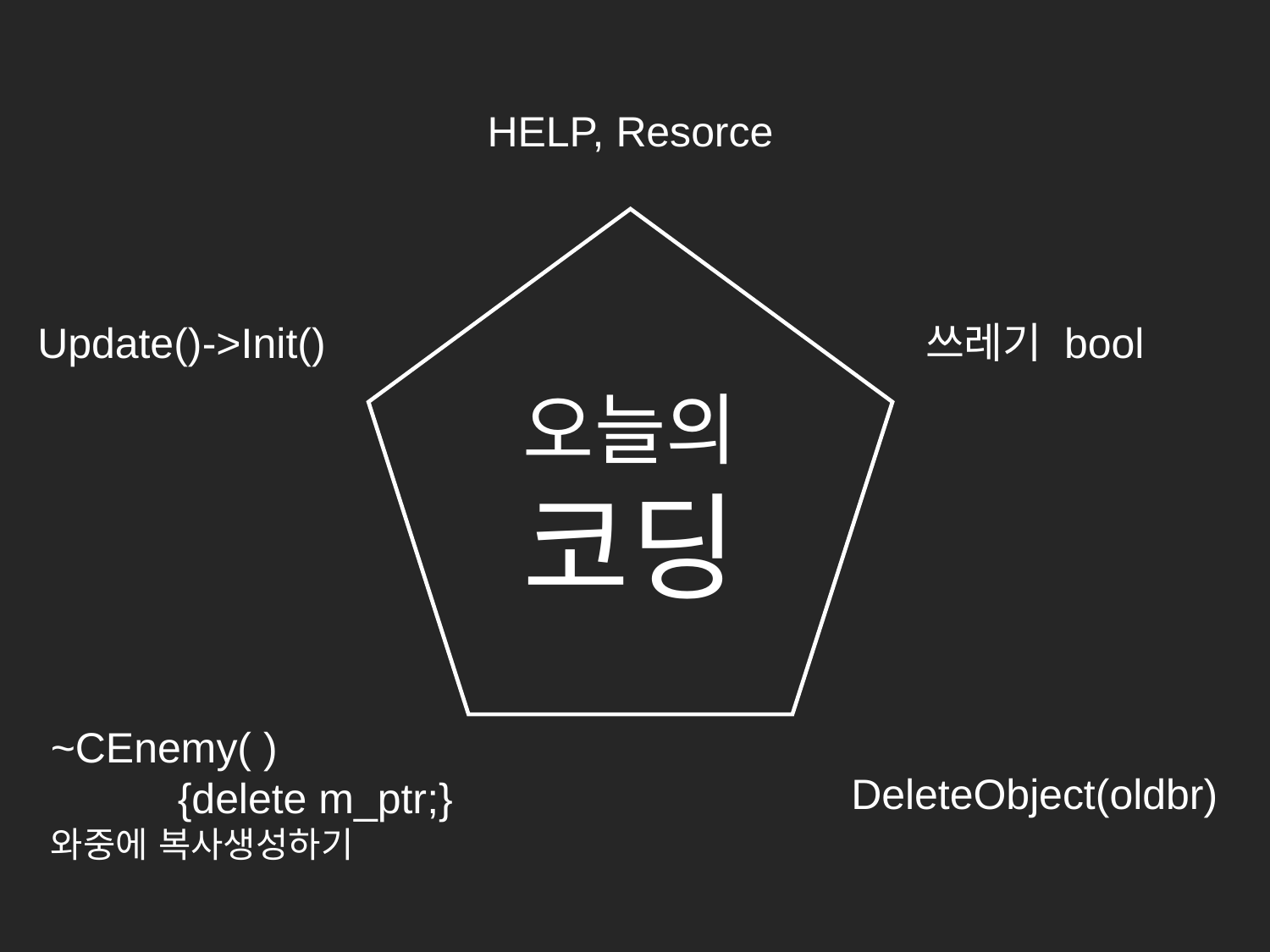

HELP, Resorce

오늘의
코딩
Update()->Init()
쓰레기 bool
~CEnemy( )
	{delete m_ptr;}
와중에 복사생성하기
DeleteObject(oldbr)